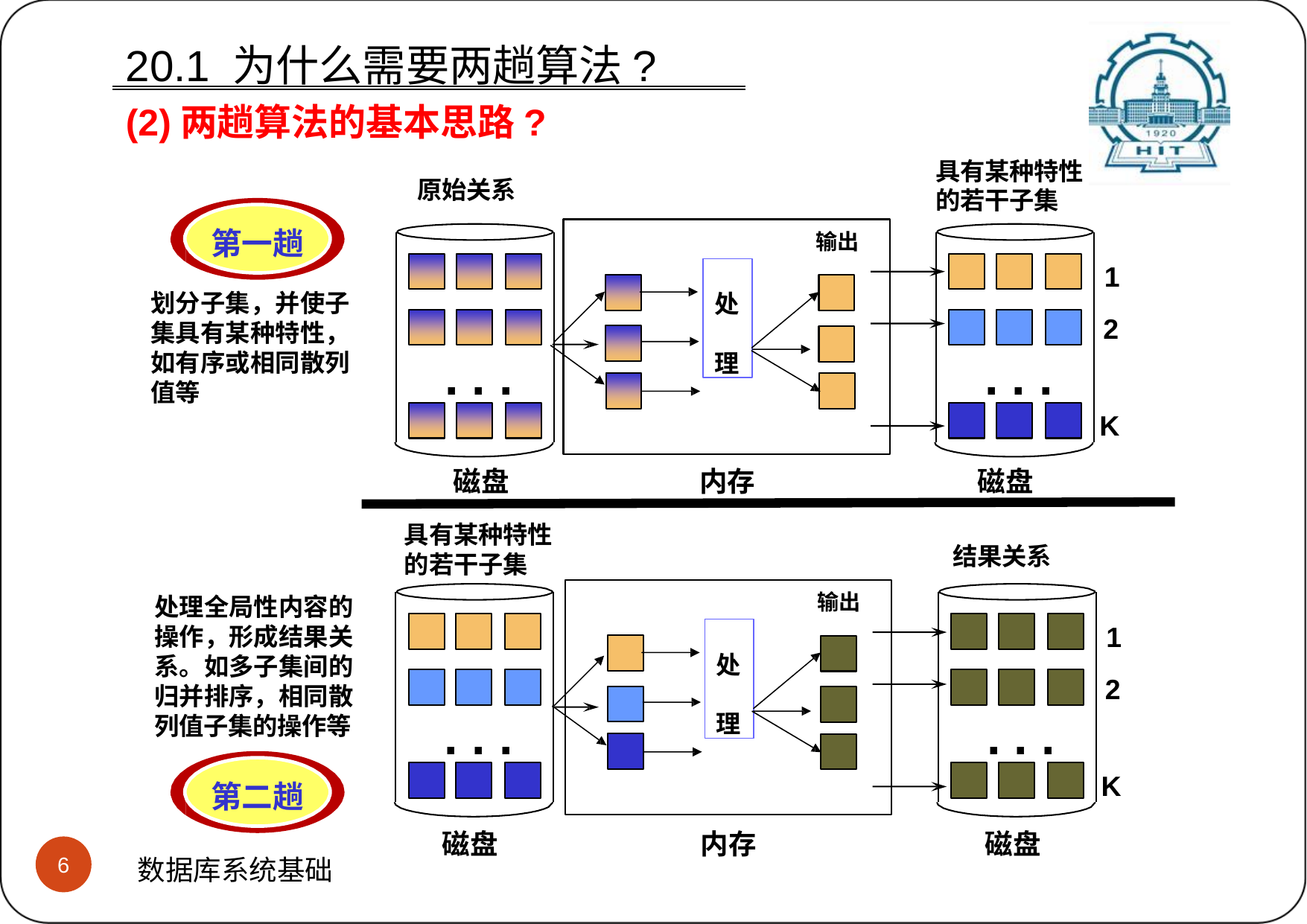

# 20.1 为什么需要两趟算法? (2)两趟算法的基本思路?

具有某种特性 的若干子集
原始关系

第一趟

输出

处 理
1
2

划分子集，并使子 集具有某种特性， 如有序或相同散列 值等

. . .
. . .

K

磁盘
内存
磁盘

具有某种特性 的若干子集
结果关系

输出
处理全局性内容的 操作，形成结果关 系。如多子集间的 归并排序，相同散 列值子集的操作等

处 理
1
2

. . .
. . .

K
第二趟

磁盘
内存
磁盘